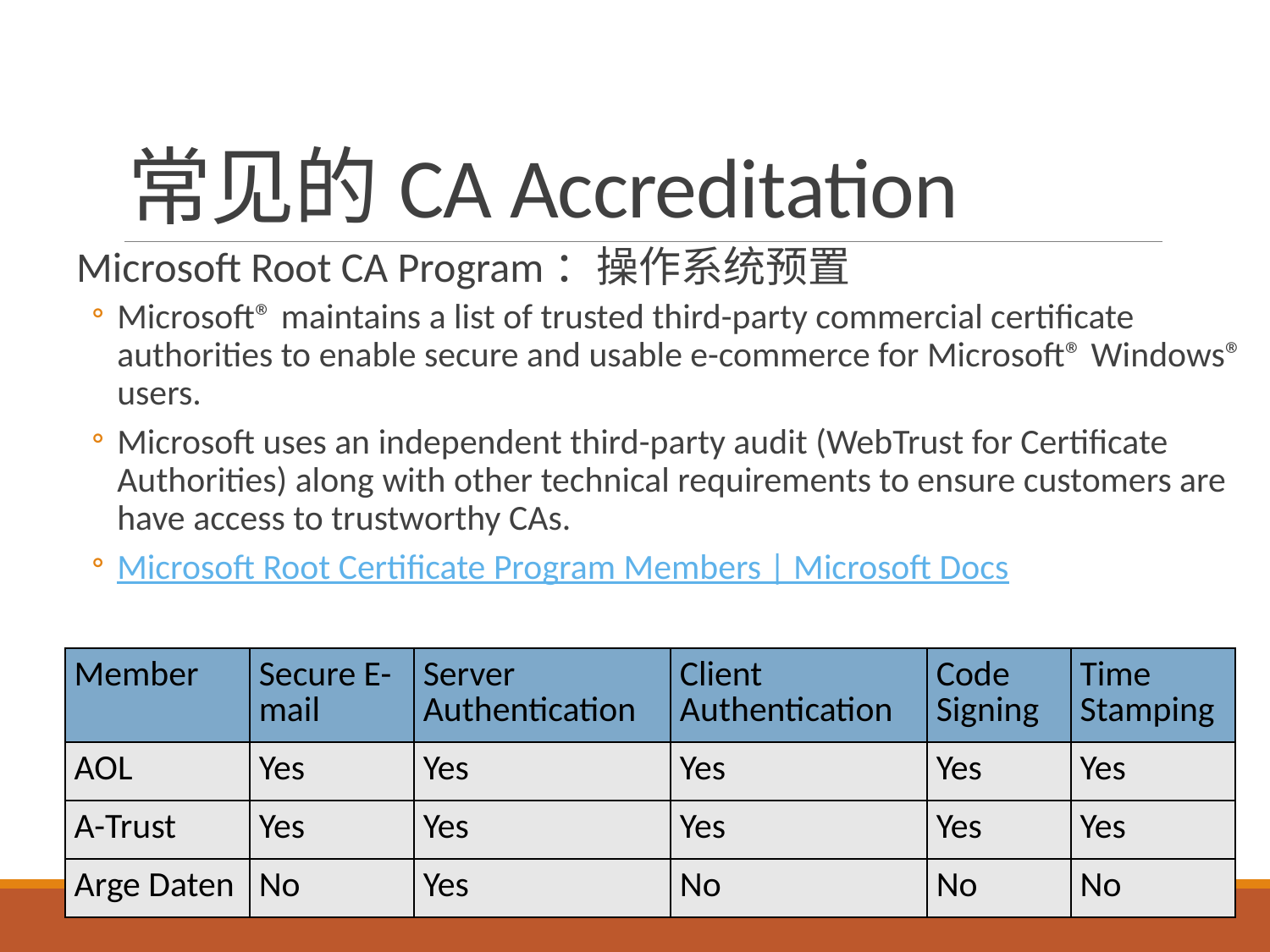

# 常见的CA Accreditation
Microsoft Root CA Program：操作系统预置
Microsoft® maintains a list of trusted third-party commercial certificate authorities to enable secure and usable e-commerce for Microsoft® Windows® users.
Microsoft uses an independent third-party audit (WebTrust for Certificate Authorities) along with other technical requirements to ensure customers are have access to trustworthy CAs.
Microsoft Root Certificate Program Members | Microsoft Docs
| Member | Secure E-mail | Server Authentication | Client Authentication | Code Signing | Time Stamping |
| --- | --- | --- | --- | --- | --- |
| AOL | Yes | Yes | Yes | Yes | Yes |
| A-Trust | Yes | Yes | Yes | Yes | Yes |
| Arge Daten | No | Yes | No | No | No |